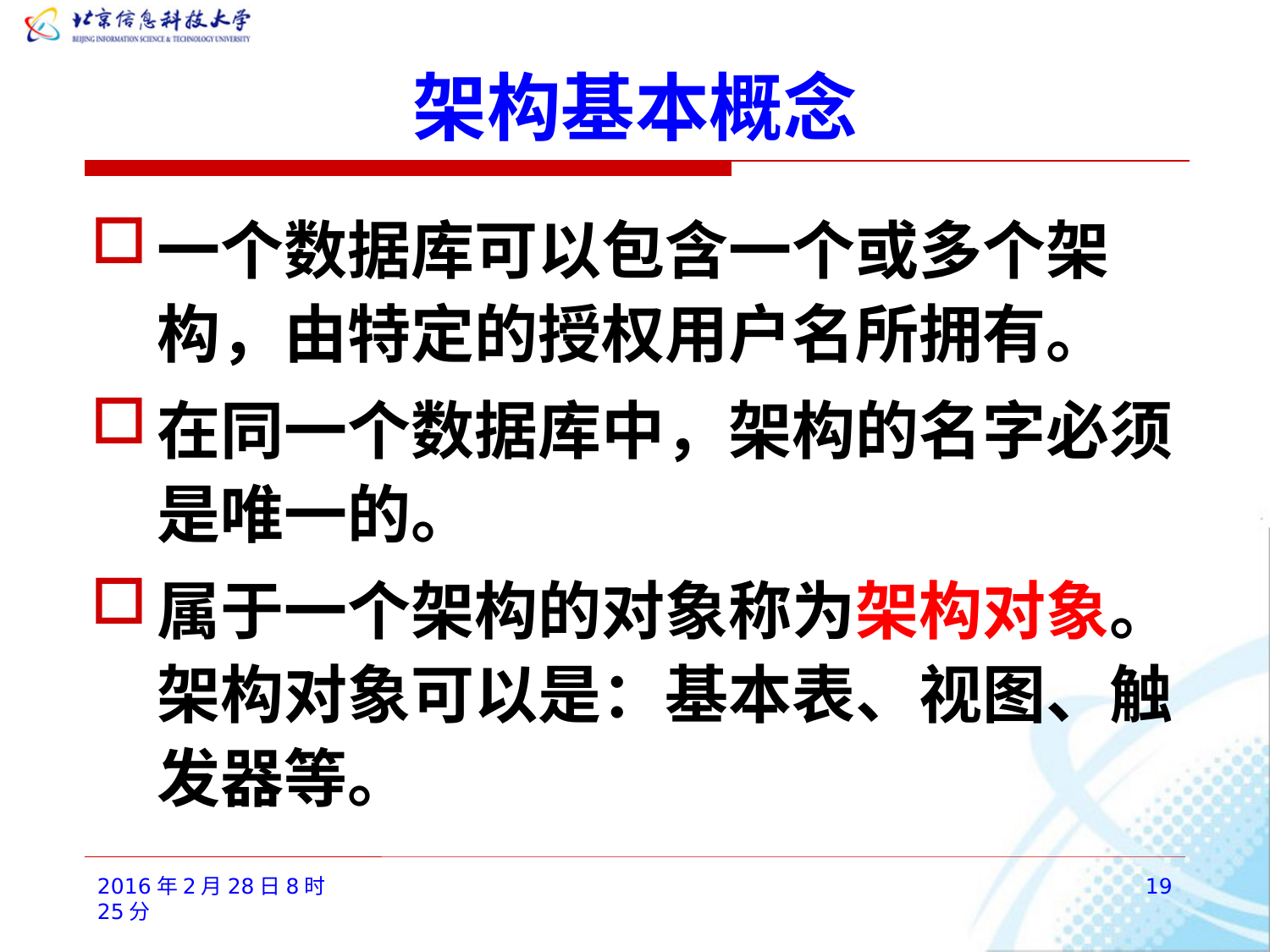

# 架构基本概念
一个数据库可以包含一个或多个架构，由特定的授权用户名所拥有。
在同一个数据库中，架构的名字必须是唯一的。
属于一个架构的对象称为架构对象。架构对象可以是：基本表、视图、触发器等。
2016年2月28日8时25分
19